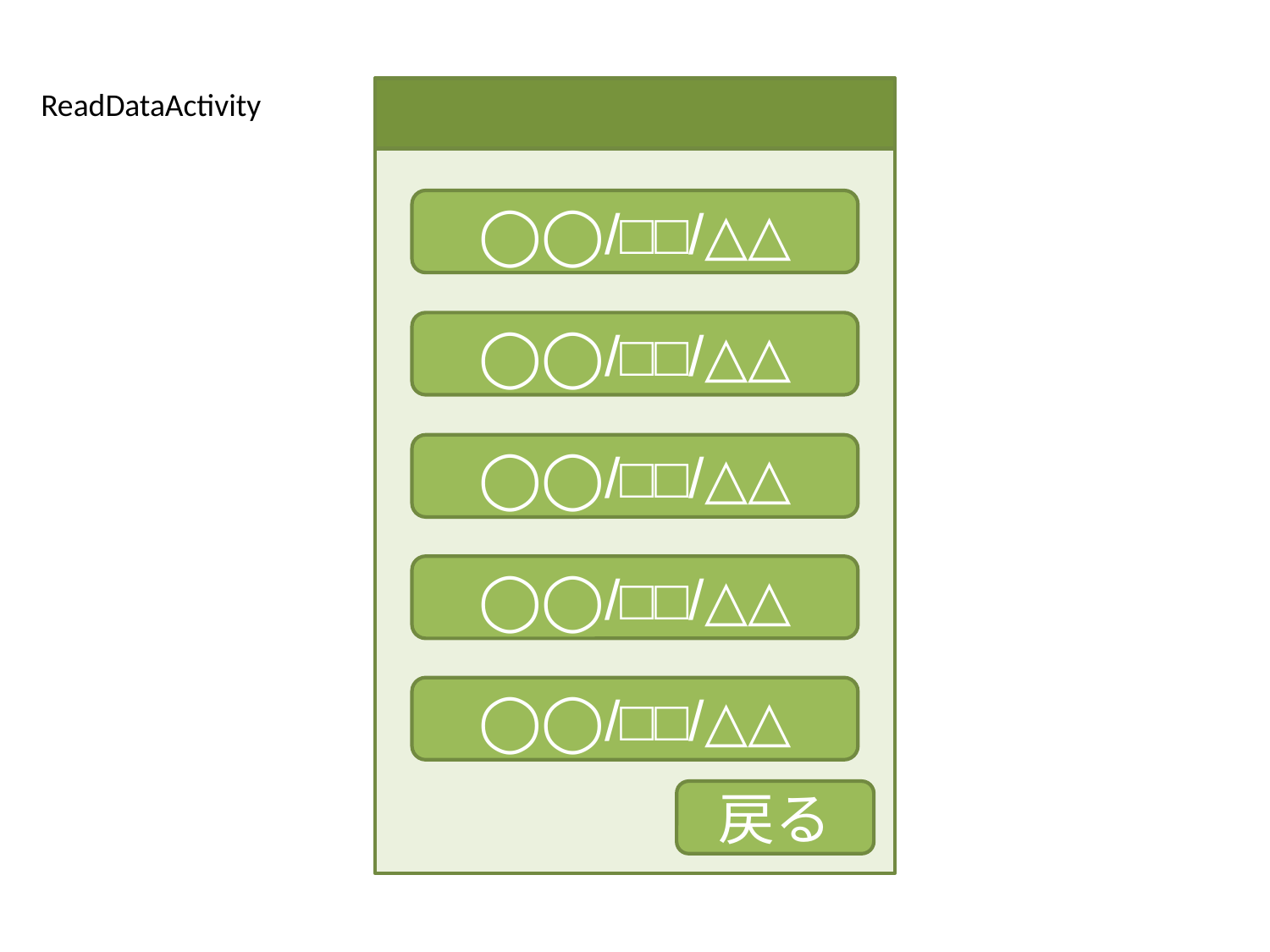

ReadDataActivity

◯◯/□□/△△
◯◯/□□/△△
◯◯/□□/△△
◯◯/□□/△△
◯◯/□□/△△
戻る